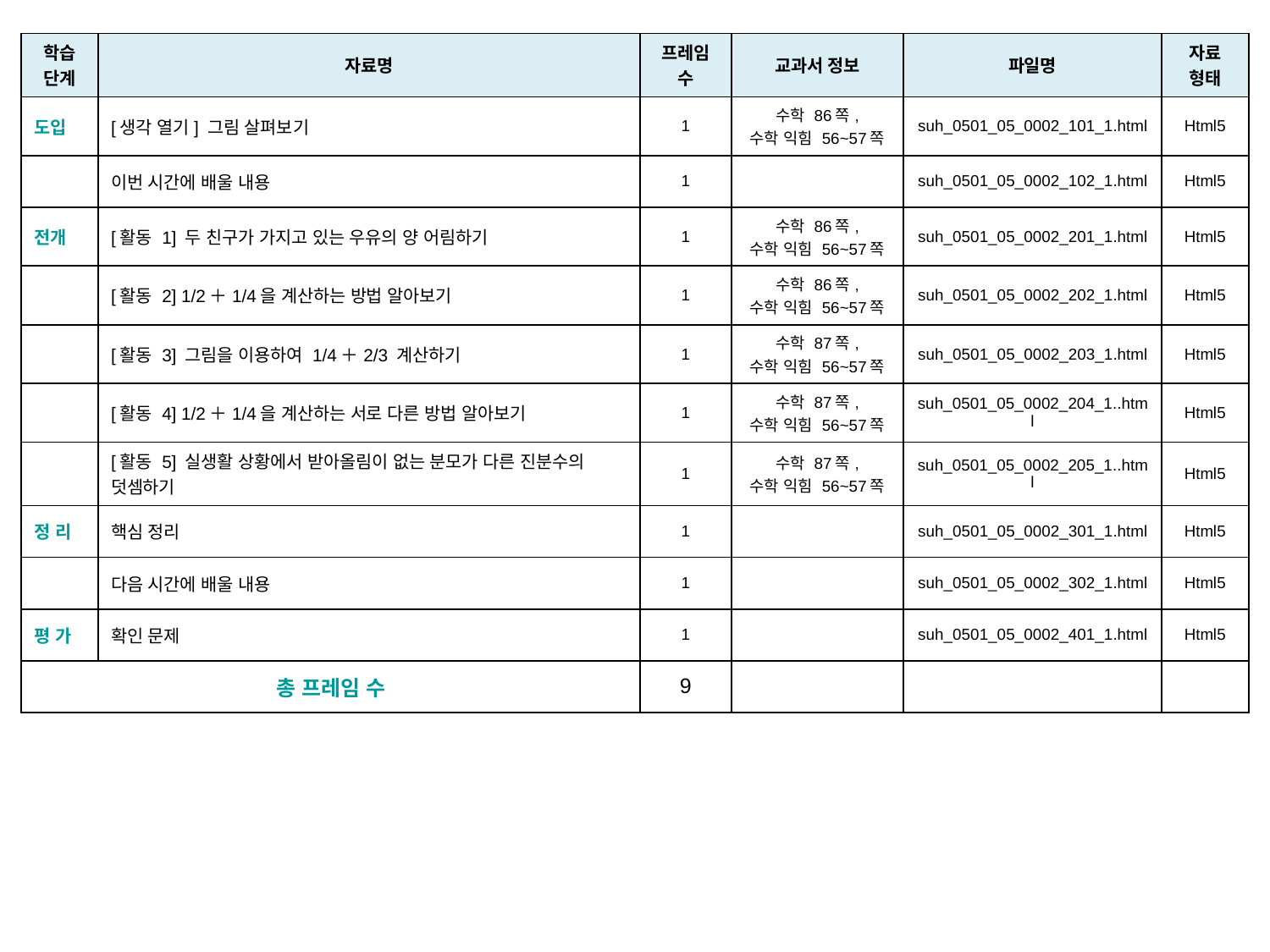

| 학습 단계 | 자료명 | 프레임 수 | 교과서 정보 | 파일명 | 자료 형태 |
| --- | --- | --- | --- | --- | --- |
| 도입 | [생각 열기] 그림 살펴보기 | 1 | 수학 86쪽, 수학 익힘 56~57쪽 | suh\_0501\_05\_0002\_101\_1.html | Html5 |
|  | 이번 시간에 배울 내용 | 1 |  | suh\_0501\_05\_0002\_102\_1.html | Html5 |
| 전개 | [활동 1] 두 친구가 가지고 있는 우유의 양 어림하기 | 1 | 수학 86쪽, 수학 익힘 56~57쪽 | suh\_0501\_05\_0002\_201\_1.html | Html5 |
|  | [활동 2] 1/2＋1/4을 계산하는 방법 알아보기 | 1 | 수학 86쪽, 수학 익힘 56~57쪽 | suh\_0501\_05\_0002\_202\_1.html | Html5 |
|  | [활동 3] 그림을 이용하여 1/4＋2/3 계산하기 | 1 | 수학 87쪽, 수학 익힘 56~57쪽 | suh\_0501\_05\_0002\_203\_1.html | Html5 |
|  | [활동 4] 1/2＋1/4을 계산하는 서로 다른 방법 알아보기 | 1 | 수학 87쪽, 수학 익힘 56~57쪽 | suh\_0501\_05\_0002\_204\_1..html | Html5 |
|  | [활동 5] 실생활 상황에서 받아올림이 없는 분모가 다른 진분수의 덧셈하기 | 1 | 수학 87쪽, 수학 익힘 56~57쪽 | suh\_0501\_05\_0002\_205\_1..html | Html5 |
| 정 리 | 핵심 정리 | 1 |  | suh\_0501\_05\_0002\_301\_1.html | Html5 |
|  | 다음 시간에 배울 내용 | 1 |  | suh\_0501\_05\_0002\_302\_1.html | Html5 |
| 평 가 | 확인 문제 | 1 |  | suh\_0501\_05\_0002\_401\_1.html | Html5 |
| 총 프레임 수 |  | 9 |  |  |  |